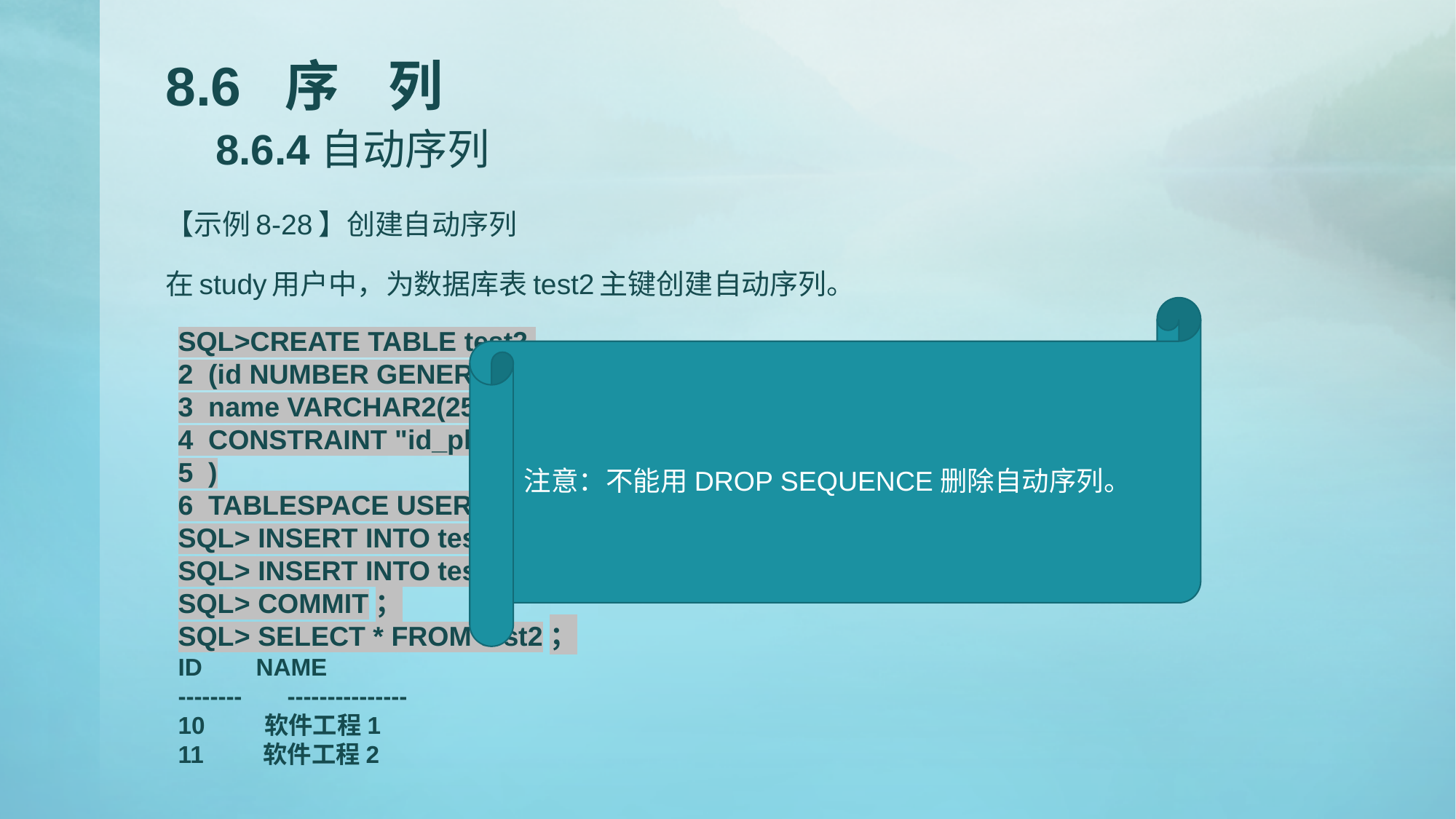

# 8.6  序    列 8.6.4自动序列
【示例8-28】创建自动序列
在study用户中，为数据库表test2主键创建自动序列。
注意：不能用DROP SEQUENCE删除自动序列。
SQL>CREATE TABLE test2
2  (id NUMBER GENERATED BY DEFAULT AS IDENTITY(START WITH 10)，
3  name VARCHAR2(25)，
4  CONSTRAINT "id_pk" PRIMARY KEY(id)
5  )
6  TABLESPACE USERS；
SQL> INSERT INTO test(name)VALUES('软件工程1')；
SQL> INSERT INTO test(name)VALUES('软件工程2')；
SQL> COMMIT；
SQL> SELECT * FROM test2；
ID        NAME
-------- 	---------------
10        软件工程1
11        软件工程2